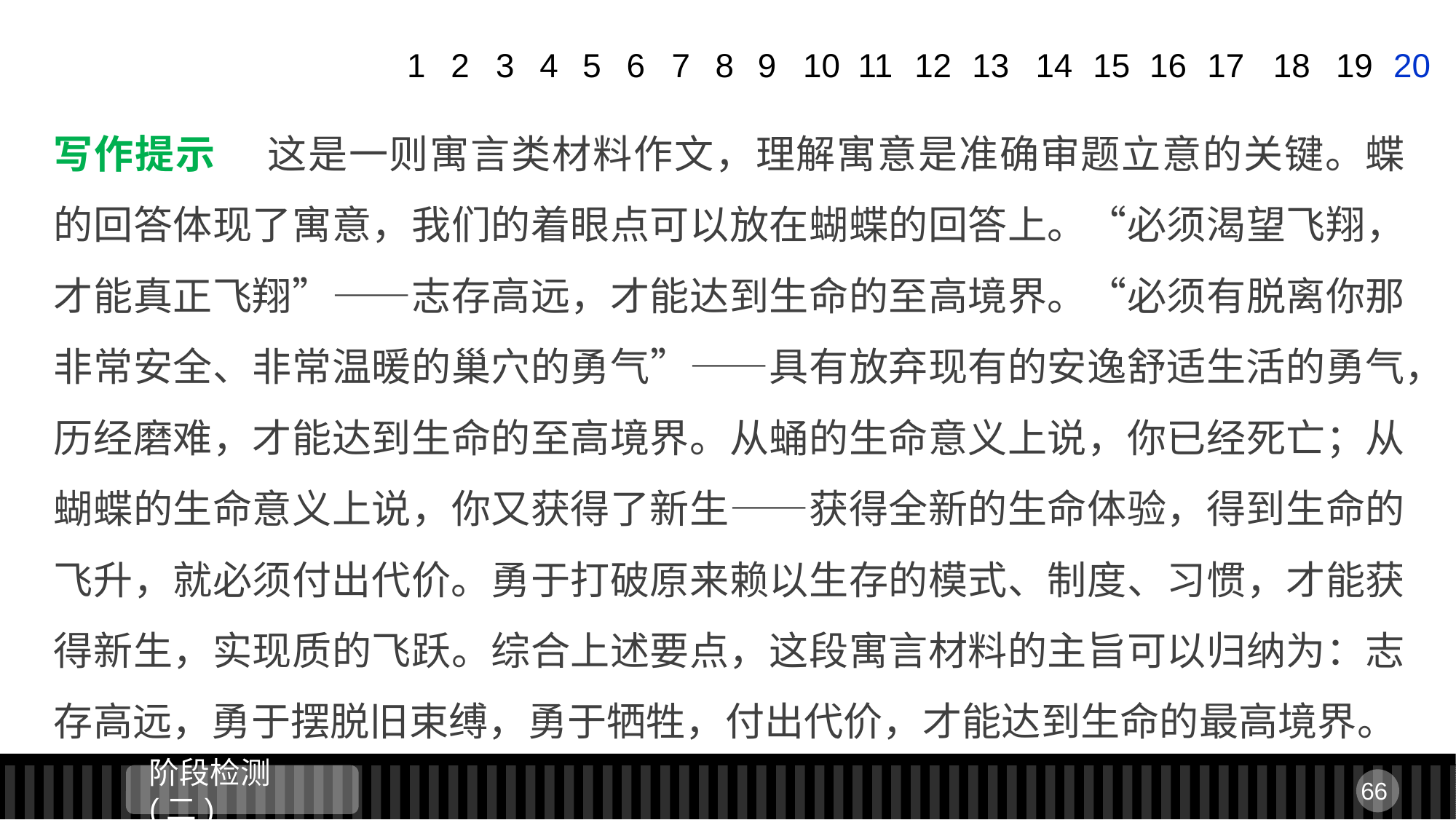

1
2
3
4
5
6
7
8
9
11
12
13
14
15
16
17
18
19
20
10
写作提示 　这是一则寓言类材料作文，理解寓意是准确审题立意的关键。蝶的回答体现了寓意，我们的着眼点可以放在蝴蝶的回答上。“必须渴望飞翔，才能真正飞翔”——志存高远，才能达到生命的至高境界。“必须有脱离你那非常安全、非常温暖的巢穴的勇气”——具有放弃现有的安逸舒适生活的勇气，历经磨难，才能达到生命的至高境界。从蛹的生命意义上说，你已经死亡；从蝴蝶的生命意义上说，你又获得了新生——获得全新的生命体验，得到生命的飞升，就必须付出代价。勇于打破原来赖以生存的模式、制度、习惯，才能获得新生，实现质的飞跃。综合上述要点，这段寓言材料的主旨可以归纳为：志存高远，勇于摆脱旧束缚，勇于牺牲，付出代价，才能达到生命的最高境界。